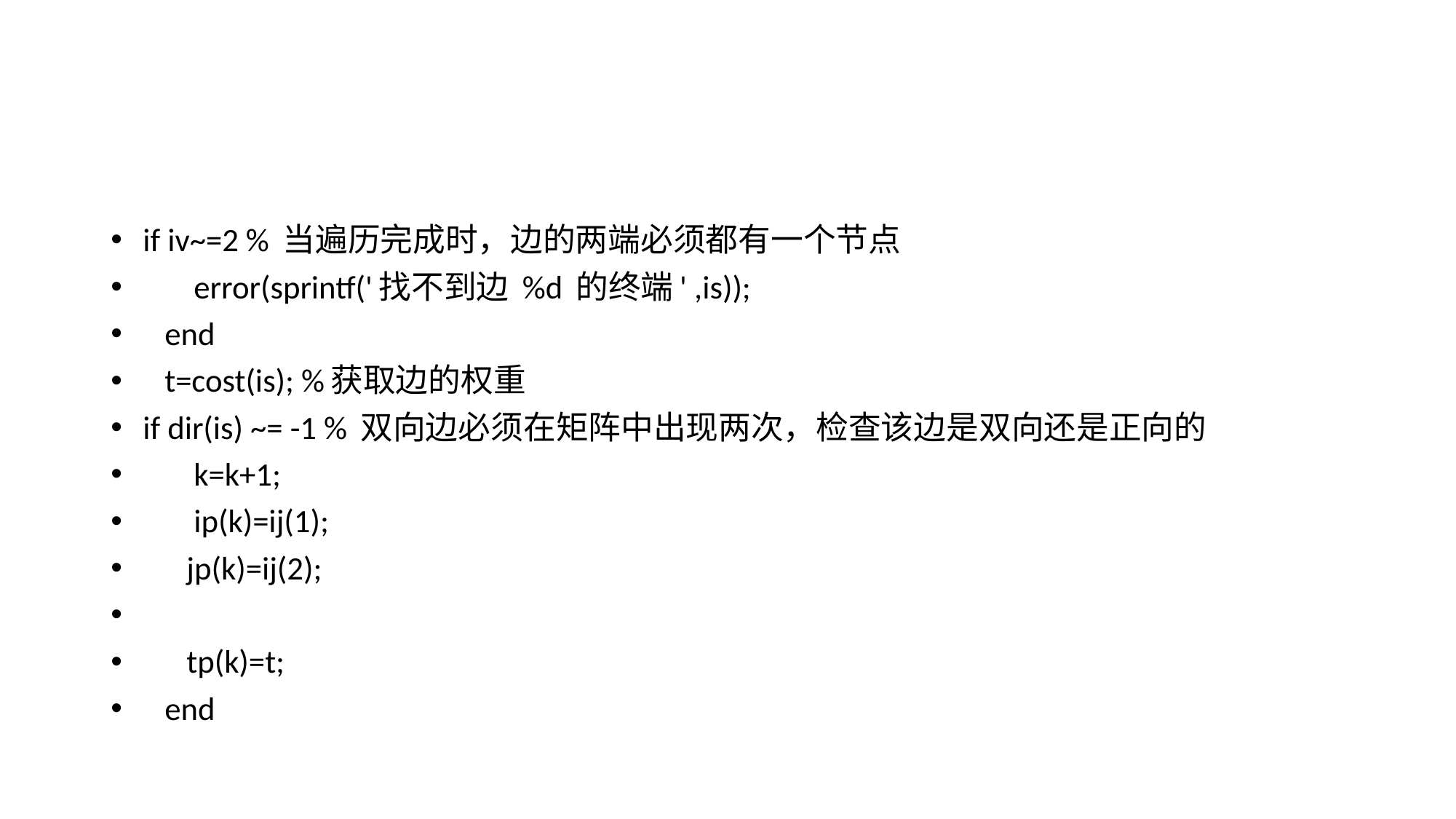

#
 if iv~=2 % 当遍历完成时，边的两端必须都有一个节点
        error(sprintf('找不到边 %d 的终端' ,is));
    end
    t=cost(is); %获取边的权重
 if dir(is) ~= -1 % 双向边必须在矩阵中出现两次，检查该边是双向还是正向的
        k=k+1;
        ip(k)=ij(1);
       jp(k)=ij(2);

       tp(k)=t;
    end